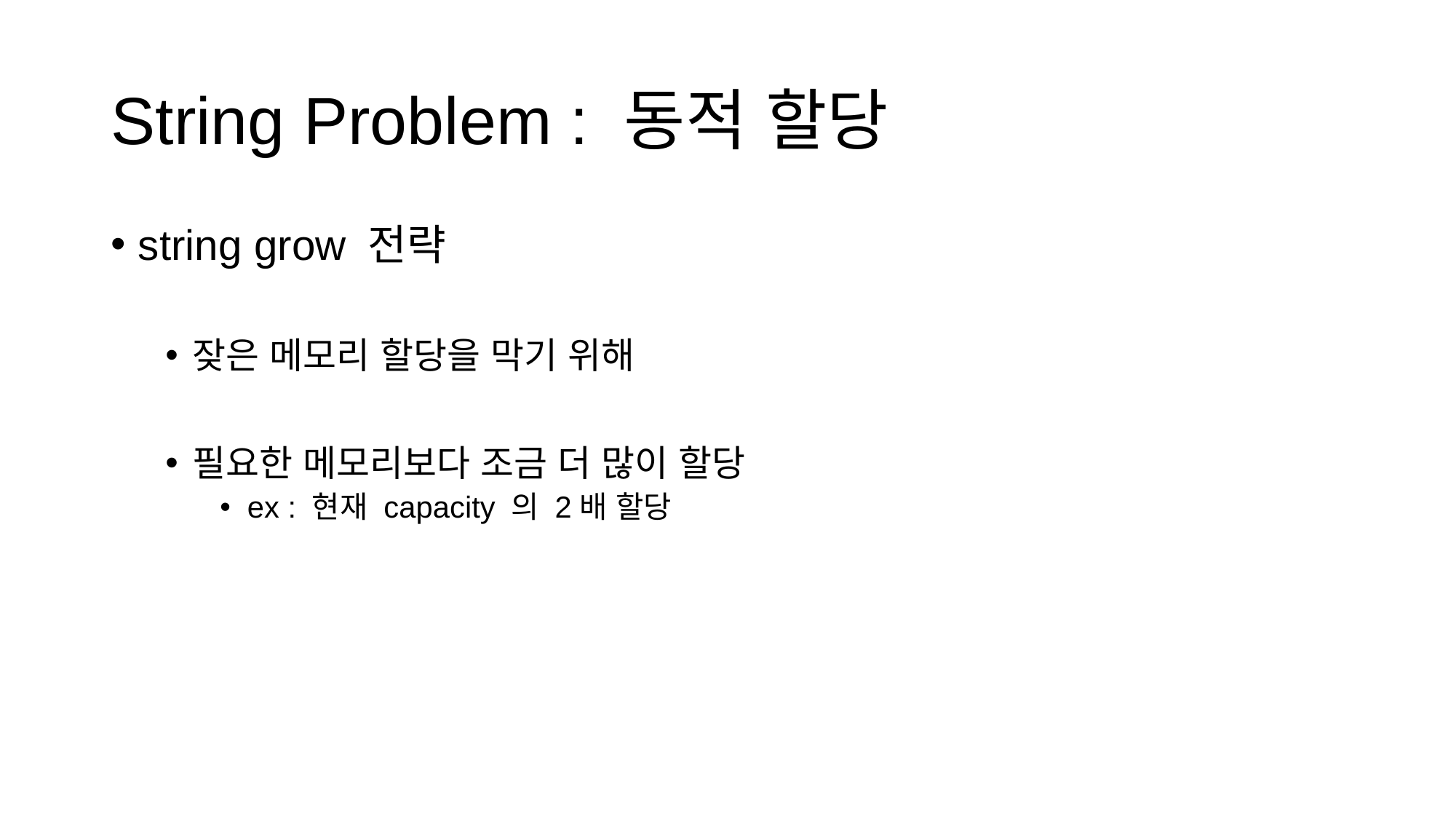

# String Problem : 동적 할당
string grow 전략

잦은 메모리 할당을 막기 위해

필요한 메모리보다 조금 더 많이 할당
ex : 현재 capacity 의 2배 할당